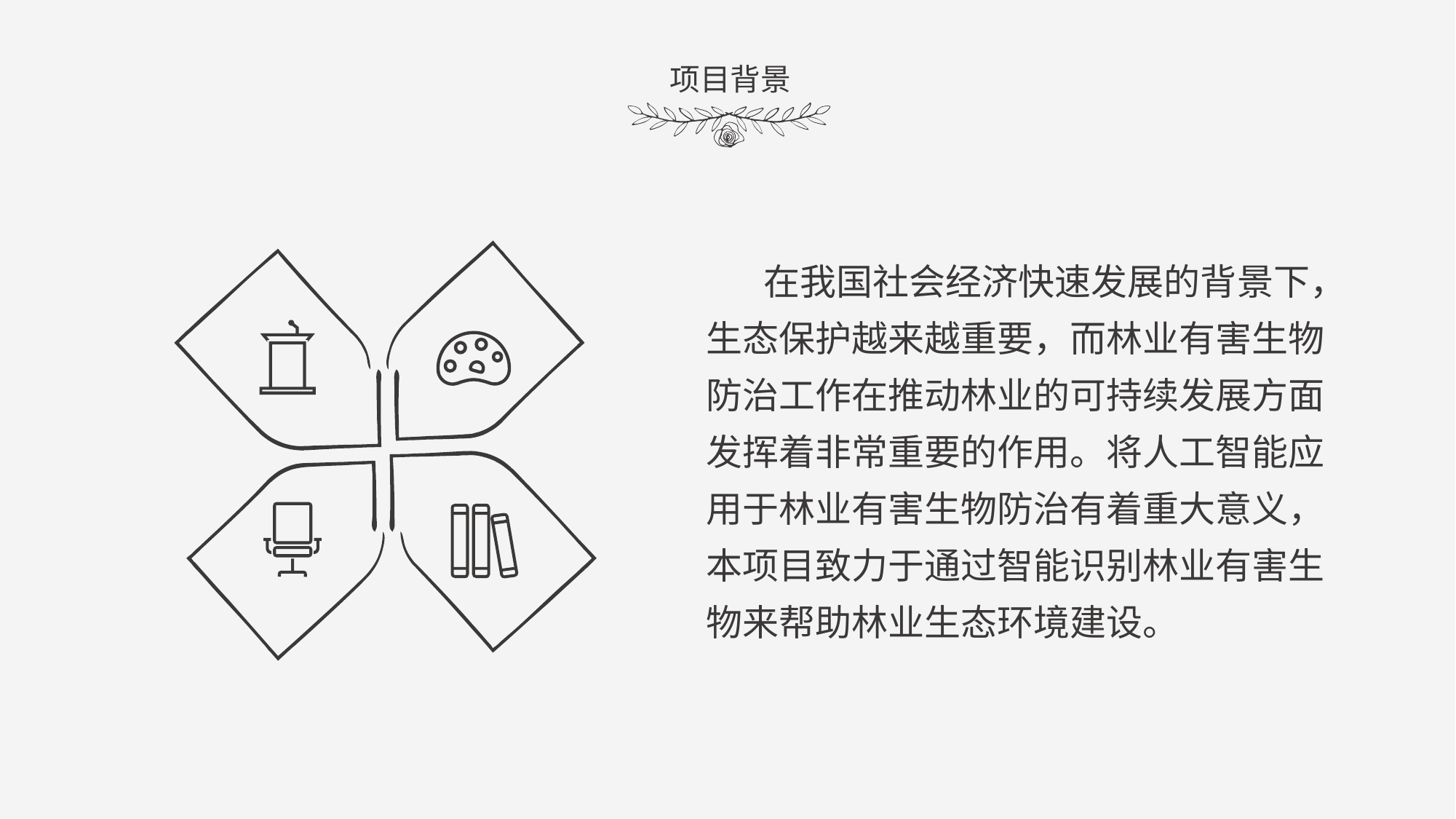

项目背景

      在我国社会经济快速发展的背景下，生态保护越来越重要，而林业有害生物防治工作在推动林业的可持续发展方面发挥着非常重要的作用。将人工智能应用于林业有害生物防治有着重大意义，本项目致力于通过智能识别林业有害生物来帮助林业生态环境建设。